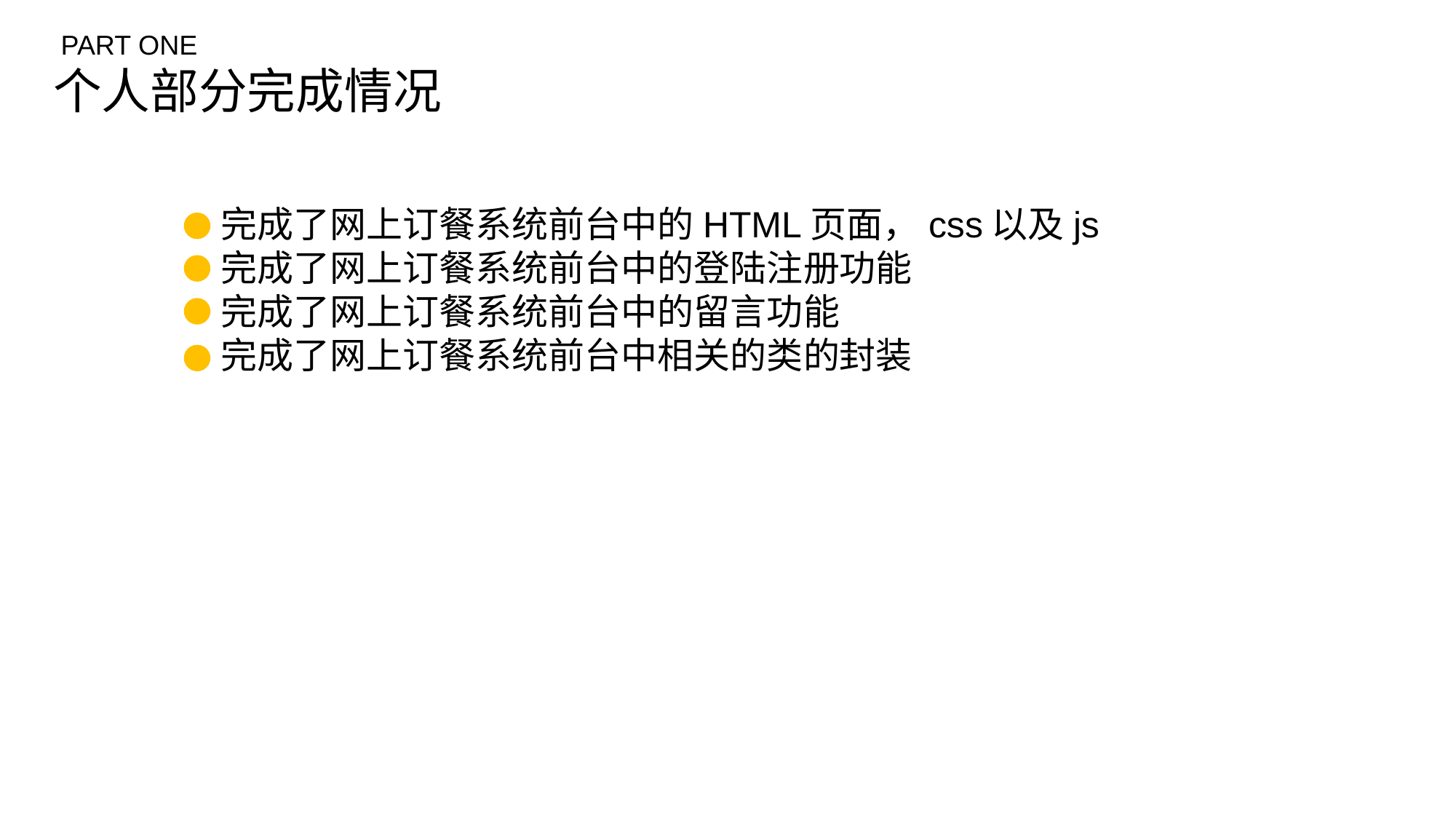

PART ONE
个人部分完成情况
完成了网上订餐系统前台中的HTML页面，css以及js
完成了网上订餐系统前台中的登陆注册功能
完成了网上订餐系统前台中的留言功能
完成了网上订餐系统前台中相关的类的封装